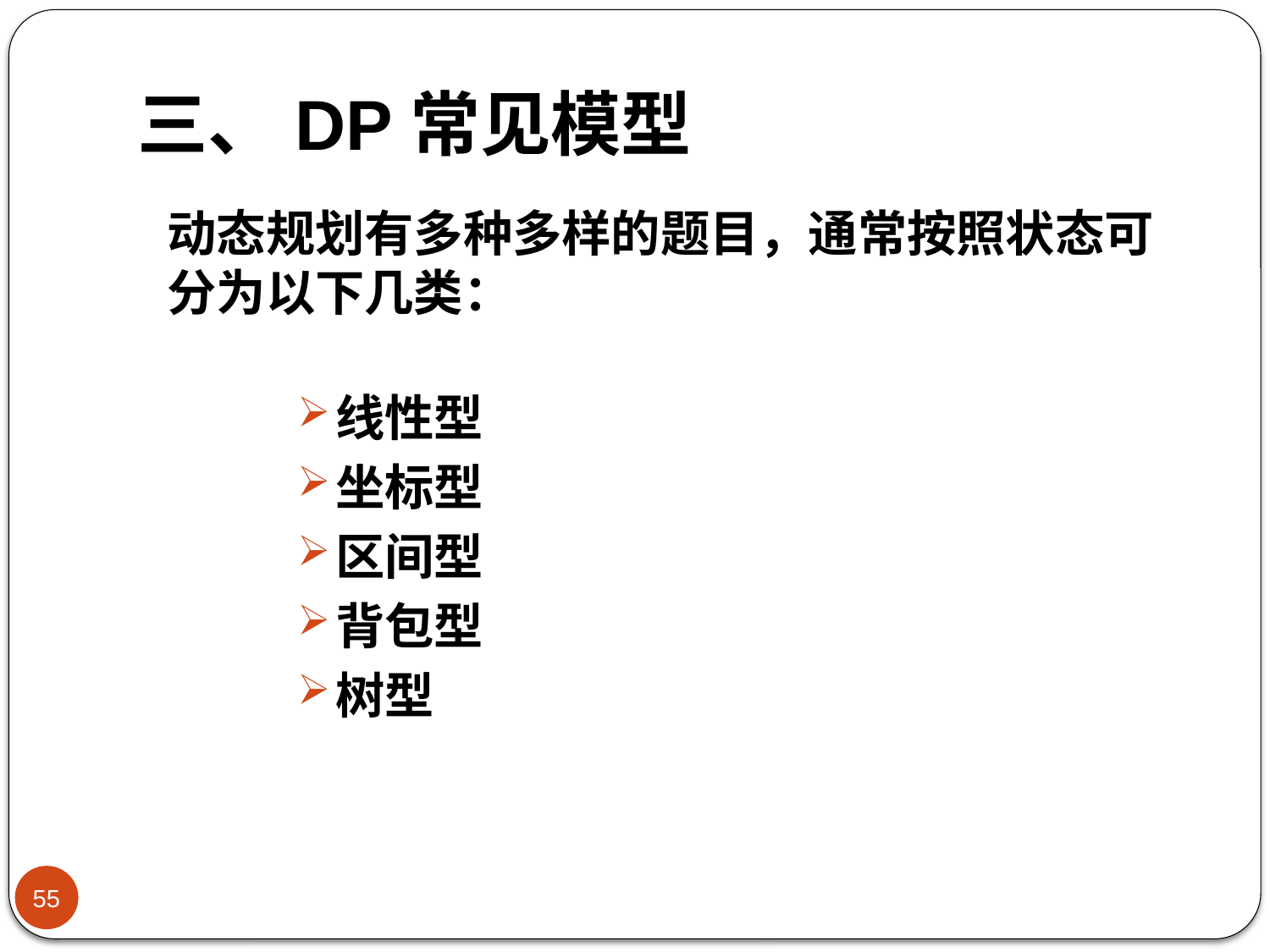

# 三、DP常见模型
动态规划有多种多样的题目，通常按照状态可分为以下几类：
线性型
坐标型
区间型
背包型
树型
55